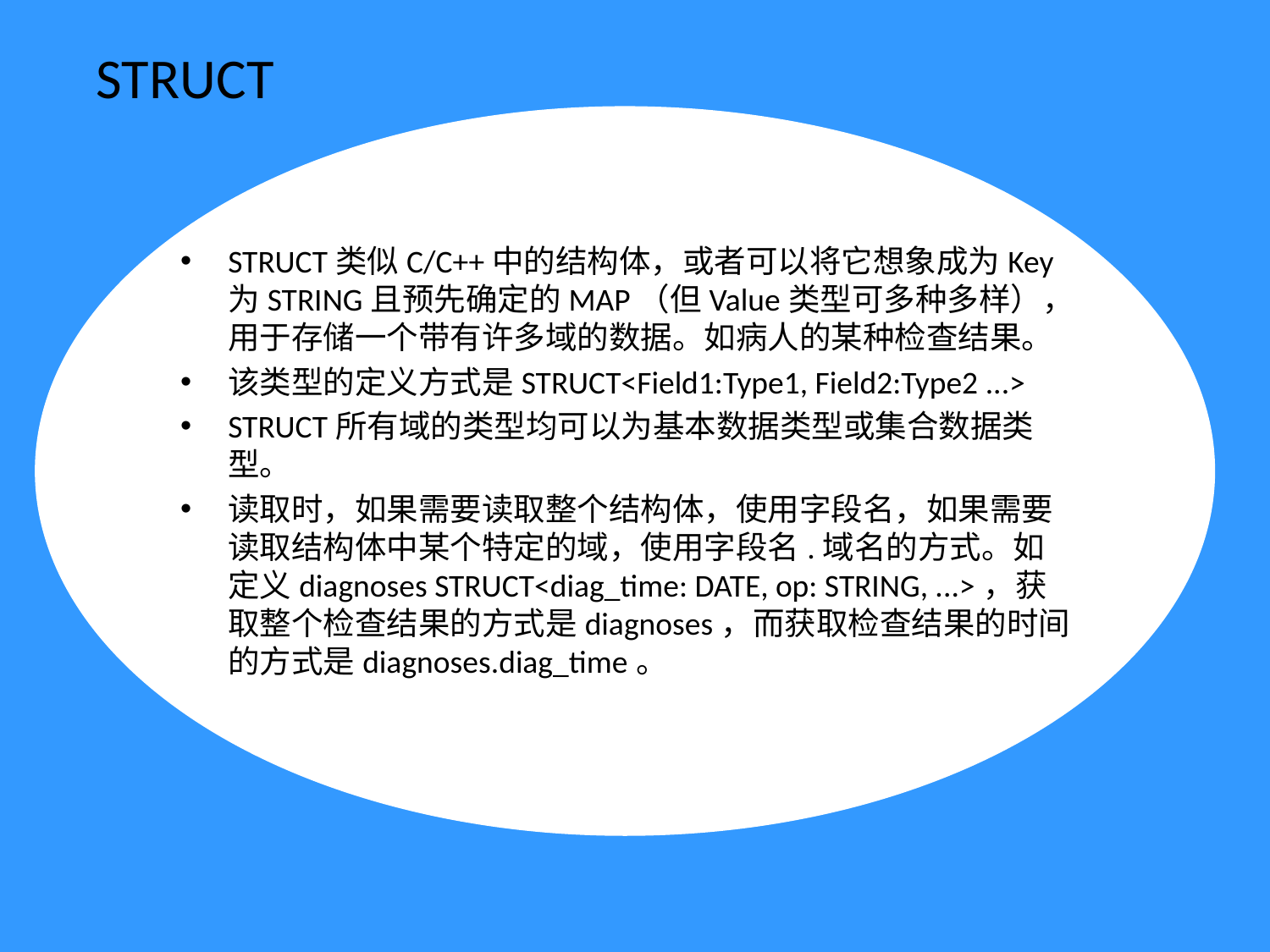

# STRUCT
STRUCT类似C/C++中的结构体，或者可以将它想象成为Key为STRING且预先确定的MAP（但Value类型可多种多样），用于存储一个带有许多域的数据。如病人的某种检查结果。
该类型的定义方式是STRUCT<Field1:Type1, Field2:Type2 ...>
STRUCT所有域的类型均可以为基本数据类型或集合数据类型。
读取时，如果需要读取整个结构体，使用字段名，如果需要读取结构体中某个特定的域，使用字段名.域名的方式。如定义diagnoses STRUCT<diag_time: DATE, op: STRING, ...>，获取整个检查结果的方式是diagnoses，而获取检查结果的时间的方式是diagnoses.diag_time。